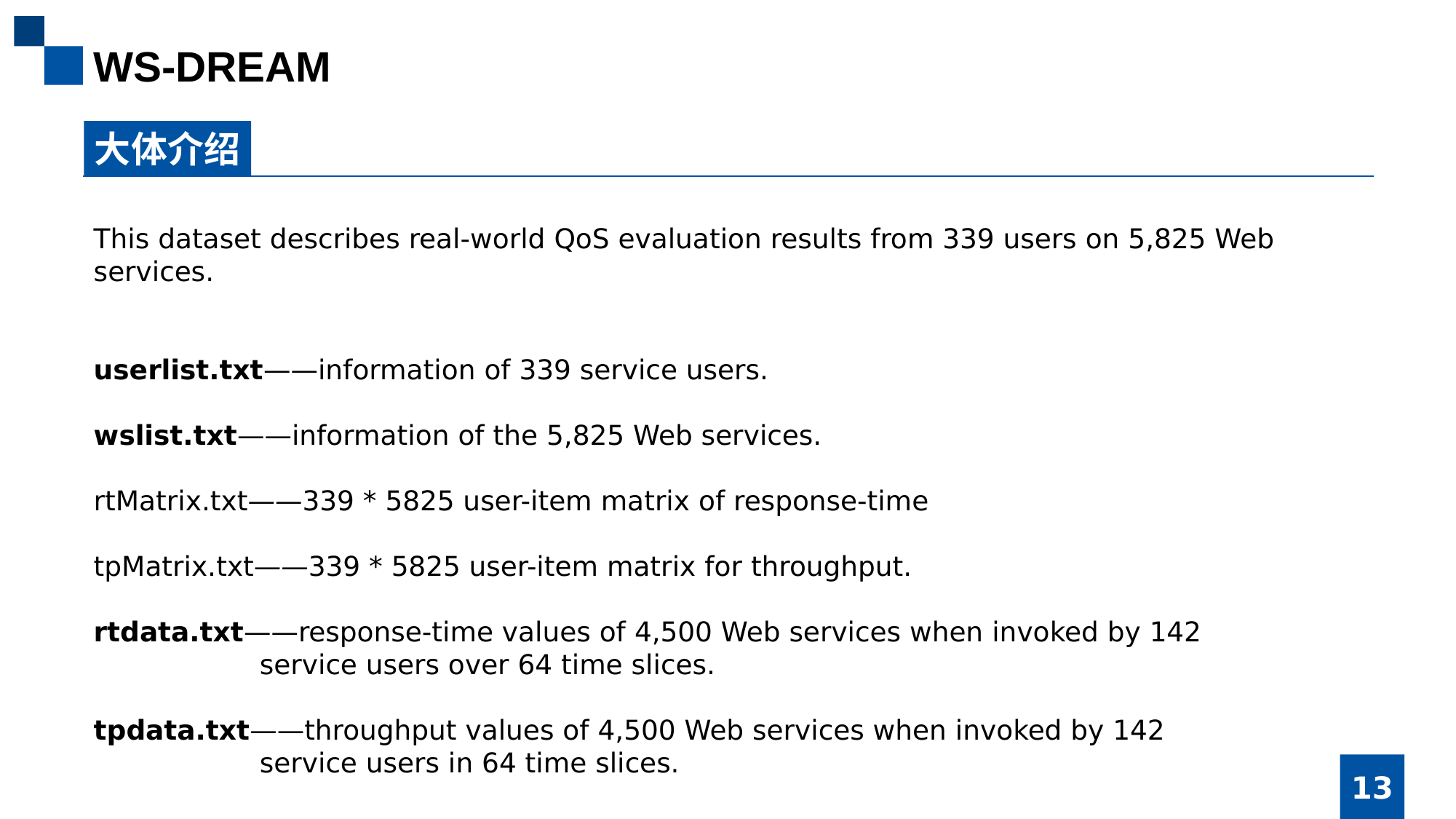

WS-DREAM
大体介绍
This dataset describes real-world QoS evaluation results from 339 users on 5,825 Web services.

userlist.txt——information of 339 service users.

wslist.txt——information of the 5,825 Web services.

rtMatrix.txt——339 * 5825 user-item matrix of response-time

tpMatrix.txt——339 * 5825 user-item matrix for throughput.

rtdata.txt——response-time values of 4,500 Web services when invoked by 142
                   service users over 64 time slices.

tpdata.txt——throughput values of 4,500 Web services when invoked by 142
                   service users in 64 time slices.
13